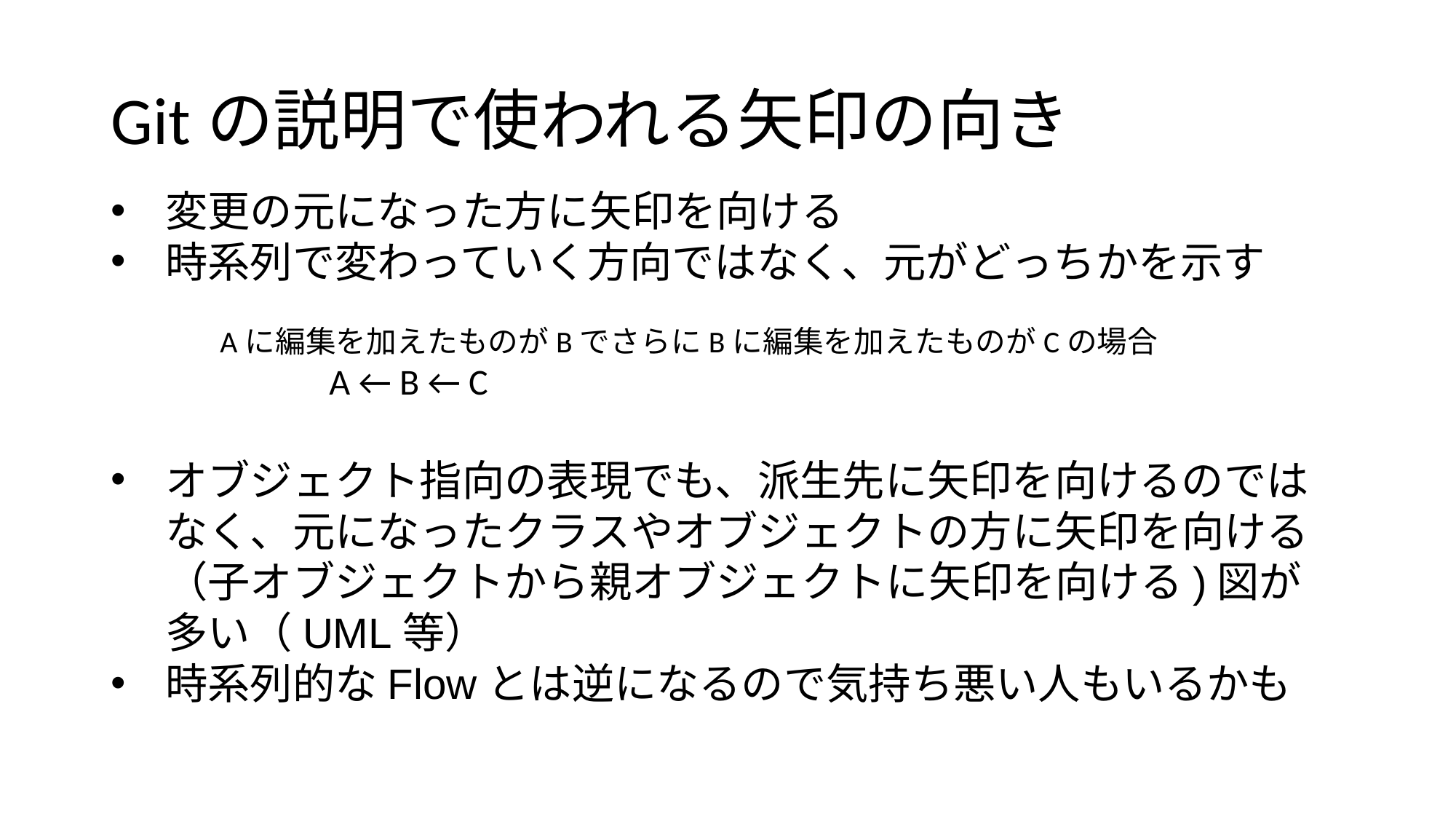

# Gitの説明で使われる矢印の向き
変更の元になった方に矢印を向ける
時系列で変わっていく方向ではなく、元がどっちかを示す

Aに編集を加えたものがBでさらにBに編集を加えたものがCの場合
	A ← B ← C

オブジェクト指向の表現でも、派生先に矢印を向けるのではなく、元になったクラスやオブジェクトの方に矢印を向ける（子オブジェクトから親オブジェクトに矢印を向ける)図が多い（UML等）
時系列的なFlowとは逆になるので気持ち悪い人もいるかも